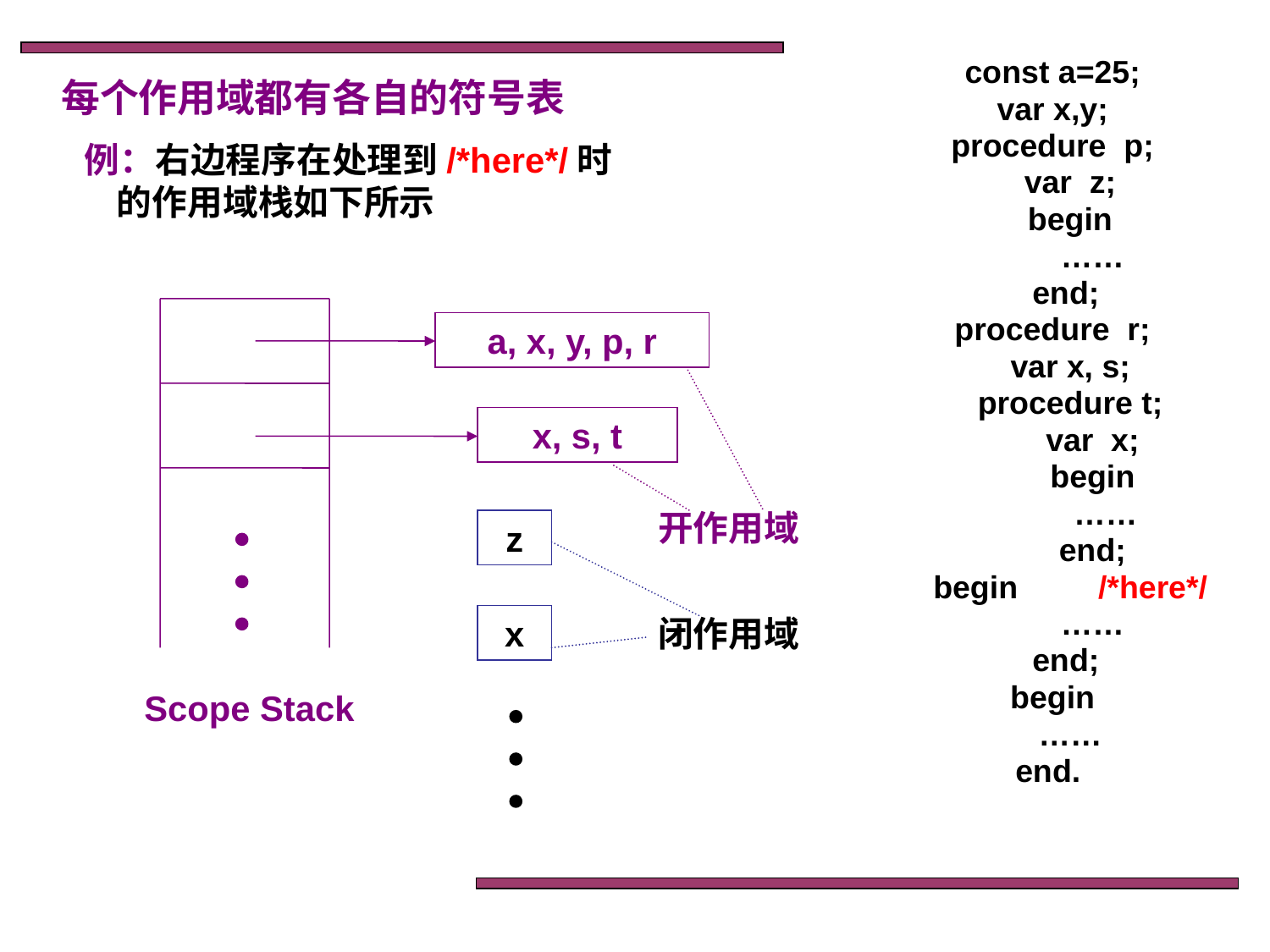

const a=25;
var x,y;
procedure  p;
    var  z;
    begin
         ……
    end;
procedure  r;
    var x, s;
    procedure t;
         var  x;
         begin
            ……
         end;
    begin         /*here*/
         ……
    end;
begin
    ……
end.
 每个作用域都有各自的符号表
    例：右边程序在处理到/*here*/时
        的作用域栈如下所示

a, x, y, p, r

x, s, t

开作用域
•••
z

x
闭作用域

Scope Stack
•••
13